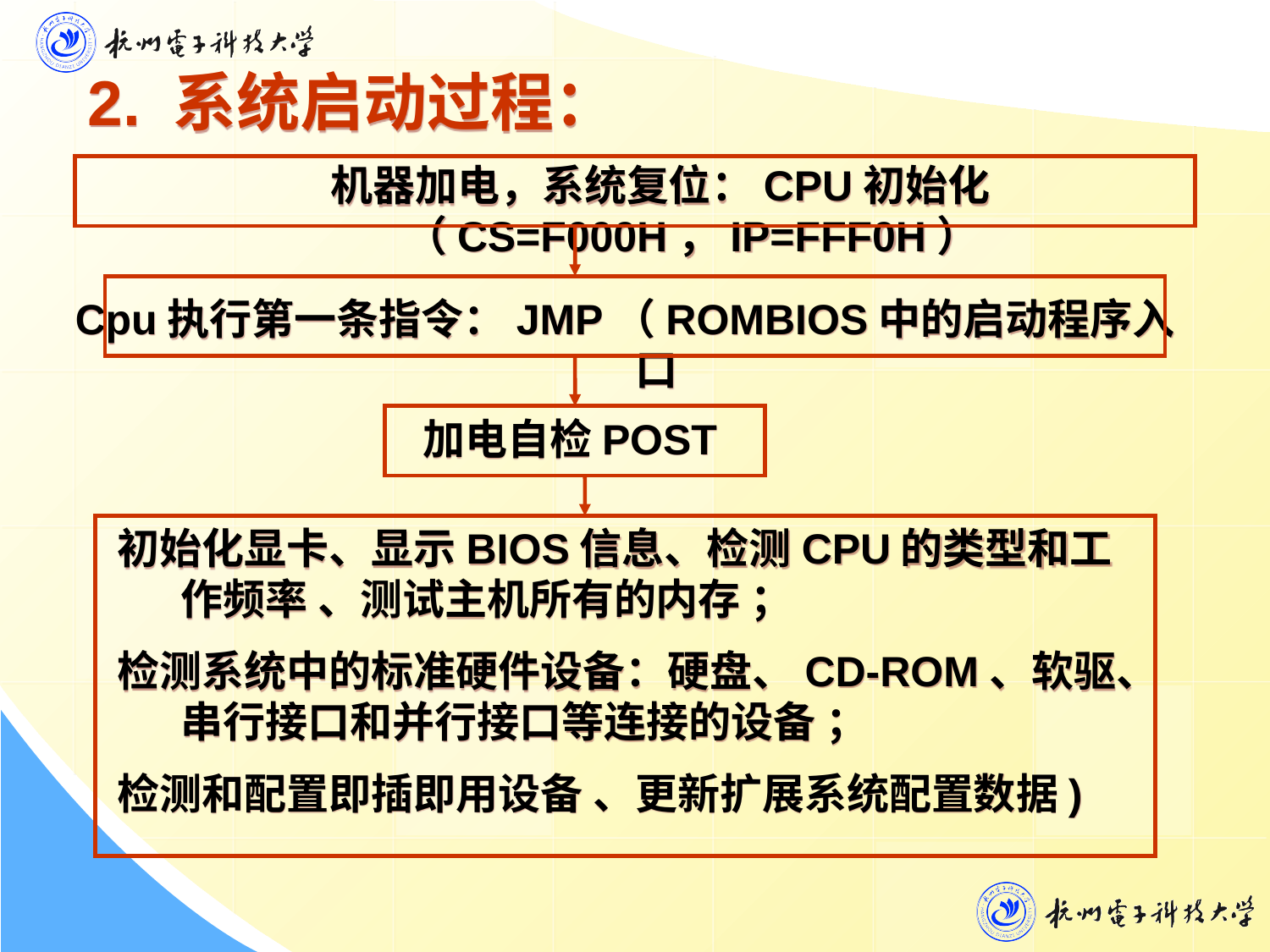

2. 系统启动过程：
机器加电，系统复位：CPU初始化（CS=F000H，IP=FFF0H）

Cpu执行第一条指令：JMP（ROMBIOS中的启动程序入口

加电自检POST

初始化显卡、显示BIOS信息、检测CPU的类型和工作频率 、测试主机所有的内存 ；
检测系统中的标准硬件设备：硬盘、CD-ROM、软驱、串行接口和并行接口等连接的设备 ；
检测和配置即插即用设备 、更新扩展系统配置数据)